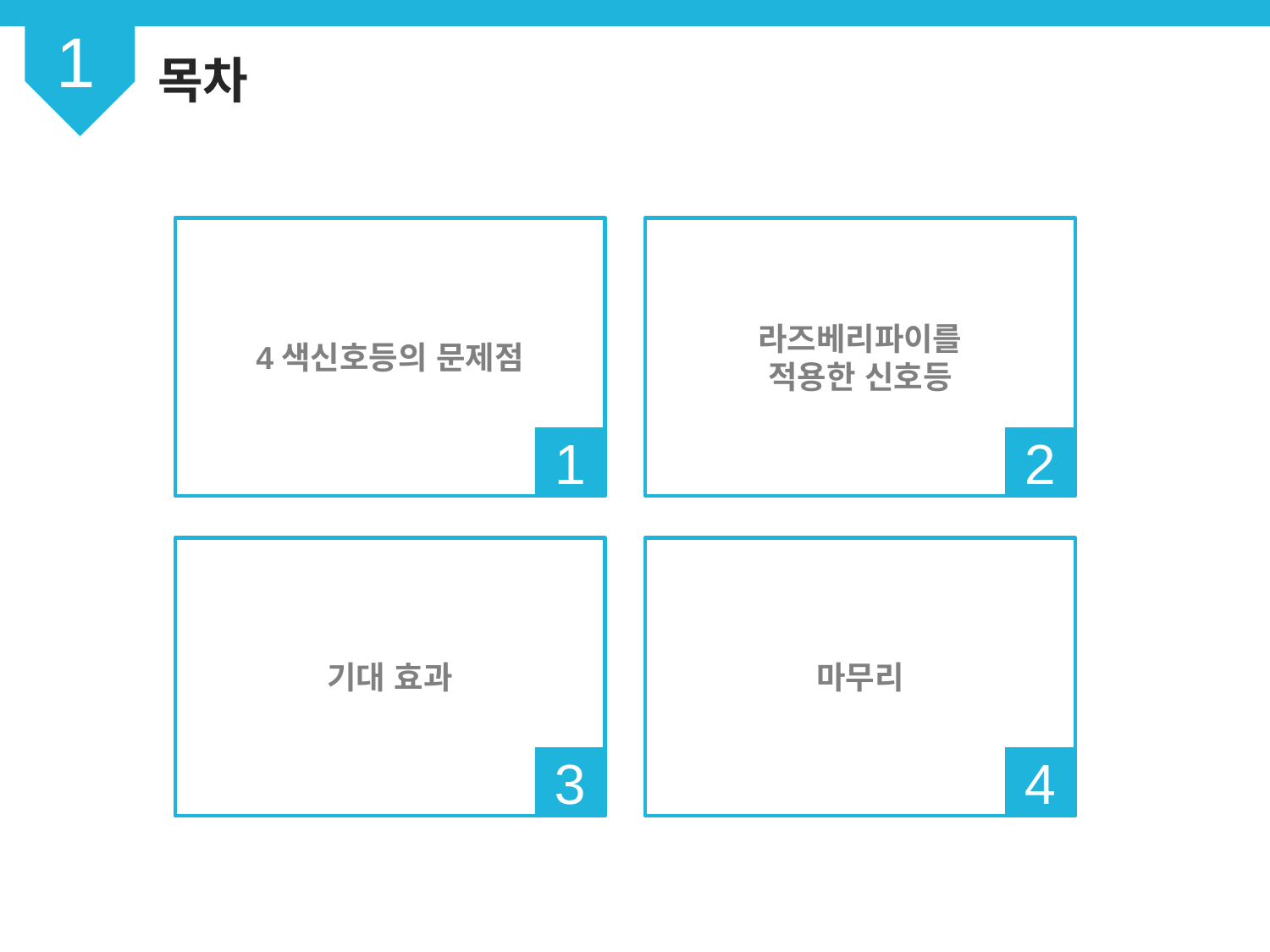

1

목차
4색신호등의 문제점
라즈베리파이를
적용한 신호등
1
2
기대 효과
마무리
3
4